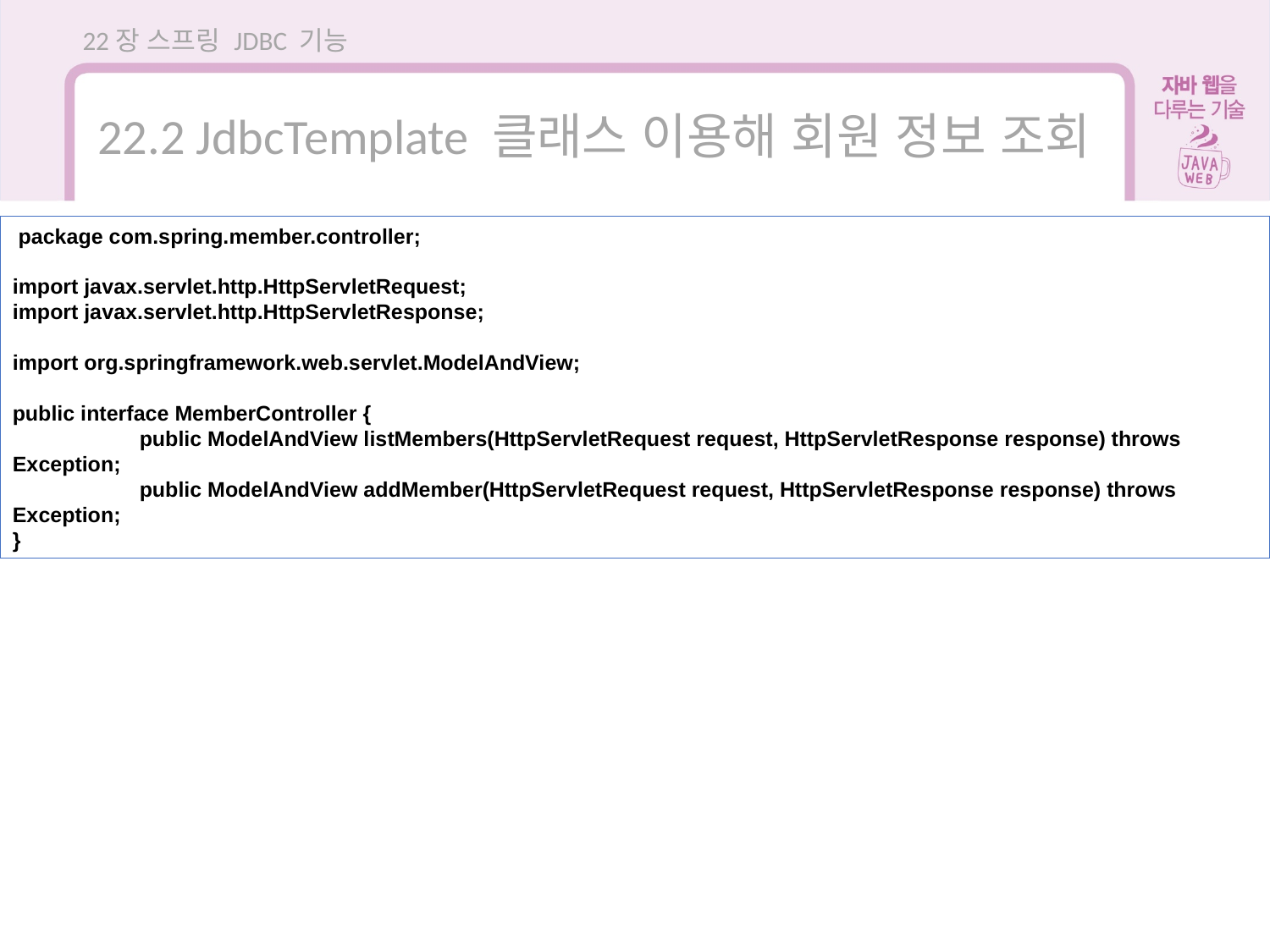

22장 스프링 JDBC 기능
22.2 JdbcTemplate 클래스 이용해 회원 정보 조회
 package com.spring.member.controller;

import javax.servlet.http.HttpServletRequest;
import javax.servlet.http.HttpServletResponse;

import org.springframework.web.servlet.ModelAndView;

public interface MemberController {
	public ModelAndView listMembers(HttpServletRequest request, HttpServletResponse response) throws Exception;
	public ModelAndView addMember(HttpServletRequest request, HttpServletResponse response) throws Exception;
}